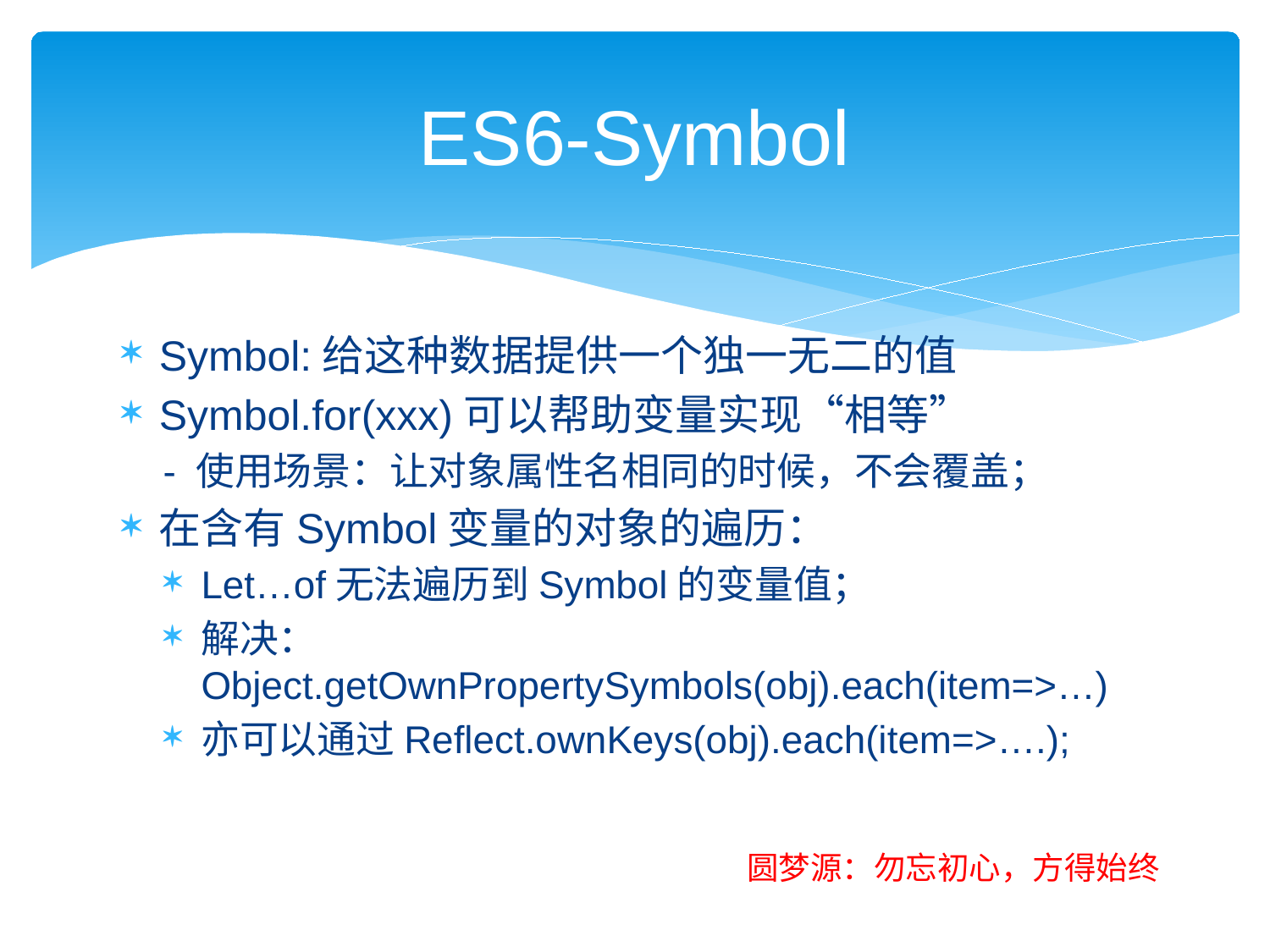

# ES6-Symbol
Symbol:给这种数据提供一个独一无二的值
Symbol.for(xxx)可以帮助变量实现“相等”
- 使用场景：让对象属性名相同的时候，不会覆盖；
在含有Symbol变量的对象的遍历：
Let…of无法遍历到Symbol的变量值；
解决：Object.getOwnPropertySymbols(obj).each(item=>…)
亦可以通过Reflect.ownKeys(obj).each(item=>….);